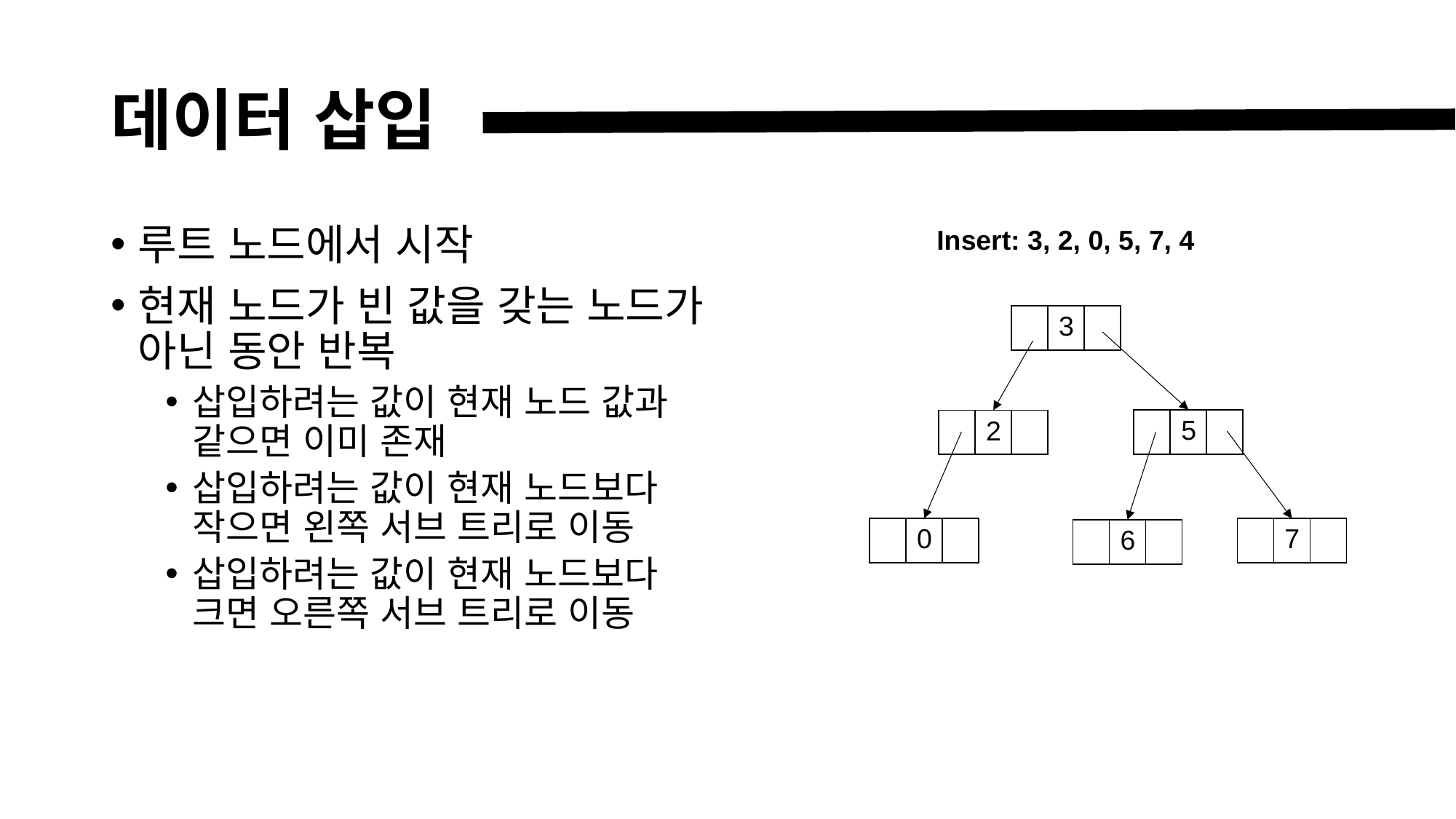

# 데이터 삽입
Insert: 3, 2, 0, 5, 7, 4
루트 노드에서 시작
현재 노드가 빈 값을 갖는 노드가 아닌 동안 반복
삽입하려는 값이 현재 노드 값과 같으면 이미 존재
삽입하려는 값이 현재 노드보다 작으면 왼쪽 서브 트리로 이동
삽입하려는 값이 현재 노드보다 크면 오른쪽 서브 트리로 이동
|  | 3 |  |
| --- | --- | --- |
|  | 5 |  |
| --- | --- | --- |
|  | 2 |  |
| --- | --- | --- |
|  | 0 |  |
| --- | --- | --- |
|  | 7 |  |
| --- | --- | --- |
|  | 6 |  |
| --- | --- | --- |